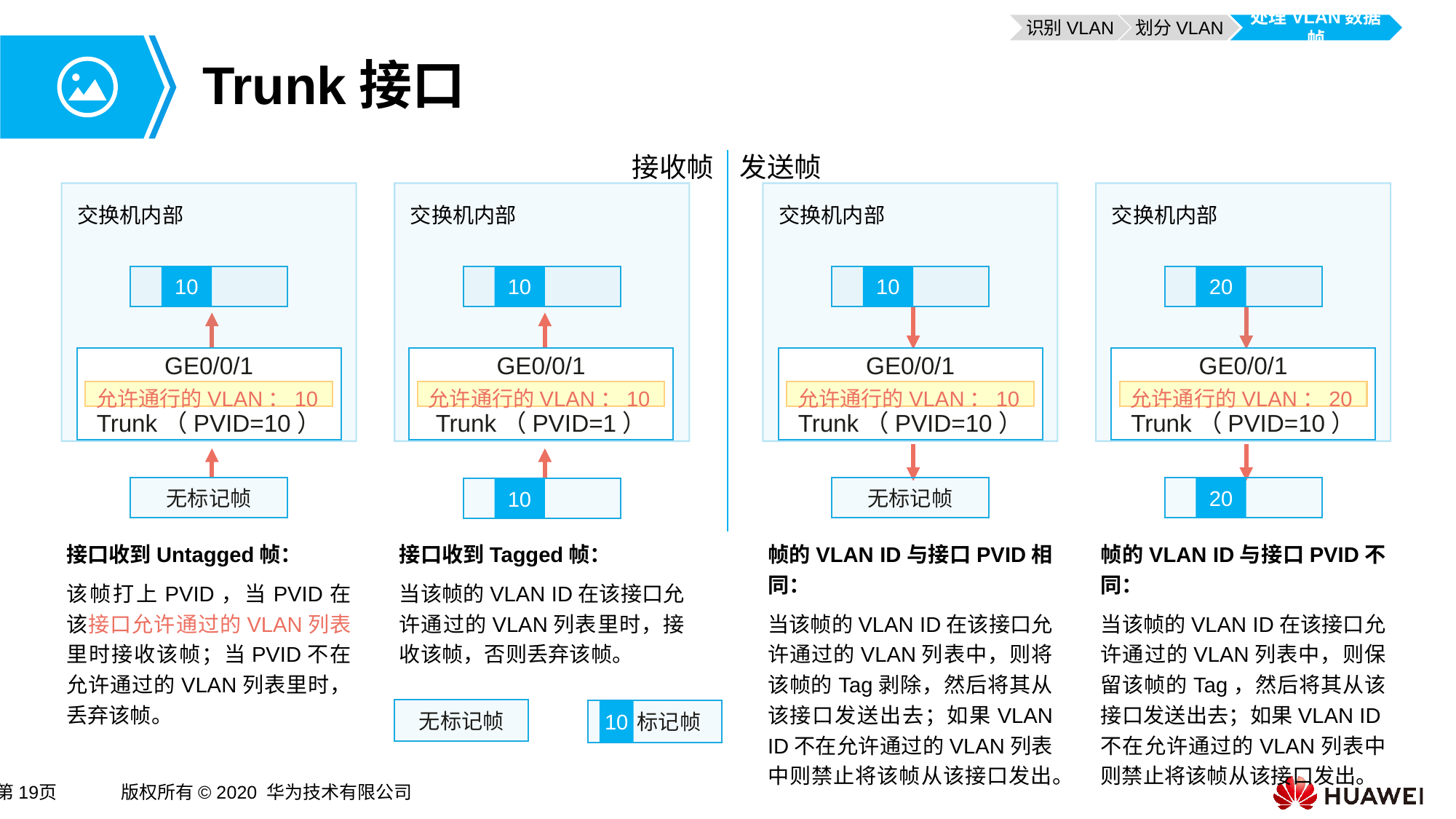

识别VLAN
划分VLAN
处理VLAN数据帧
# Trunk接口
接收帧
发送帧

交换机内部
交换机内部
交换机内部
交换机内部

10

10

10

20
GE0/0/1

Trunk（PVID=10）
GE0/0/1

Trunk（PVID=1）
GE0/0/1

Trunk（PVID=10）
GE0/0/1

Trunk（PVID=10）
允许通行的VLAN：10
允许通行的VLAN：10
允许通行的VLAN：10
允许通行的VLAN：20
无标记帧
无标记帧

20

10
接口收到Untagged帧：
该帧打上PVID，当PVID在该接口允许通过的VLAN列表里时接收该帧；当PVID不在允许通过的VLAN列表里时，丢弃该帧。
接口收到Tagged帧：
当该帧的VLAN ID在该接口允许通过的VLAN列表里时，接收该帧，否则丢弃该帧。
帧的VLAN ID与接口PVID相同：
当该帧的VLAN ID在该接口允许通过的VLAN列表中，则将该帧的Tag剥除，然后将其从该接口发送出去；如果VLAN ID不在允许通过的VLAN列表中则禁止将该帧从该接口发出。
帧的VLAN ID与接口PVID不同：
当该帧的VLAN ID在该接口允许通过的VLAN列表中，则保留该帧的Tag，然后将其从该接口发送出去；如果VLAN ID不在允许通过的VLAN列表中则禁止将该帧从该接口发出。
无标记帧
10
     标记帧